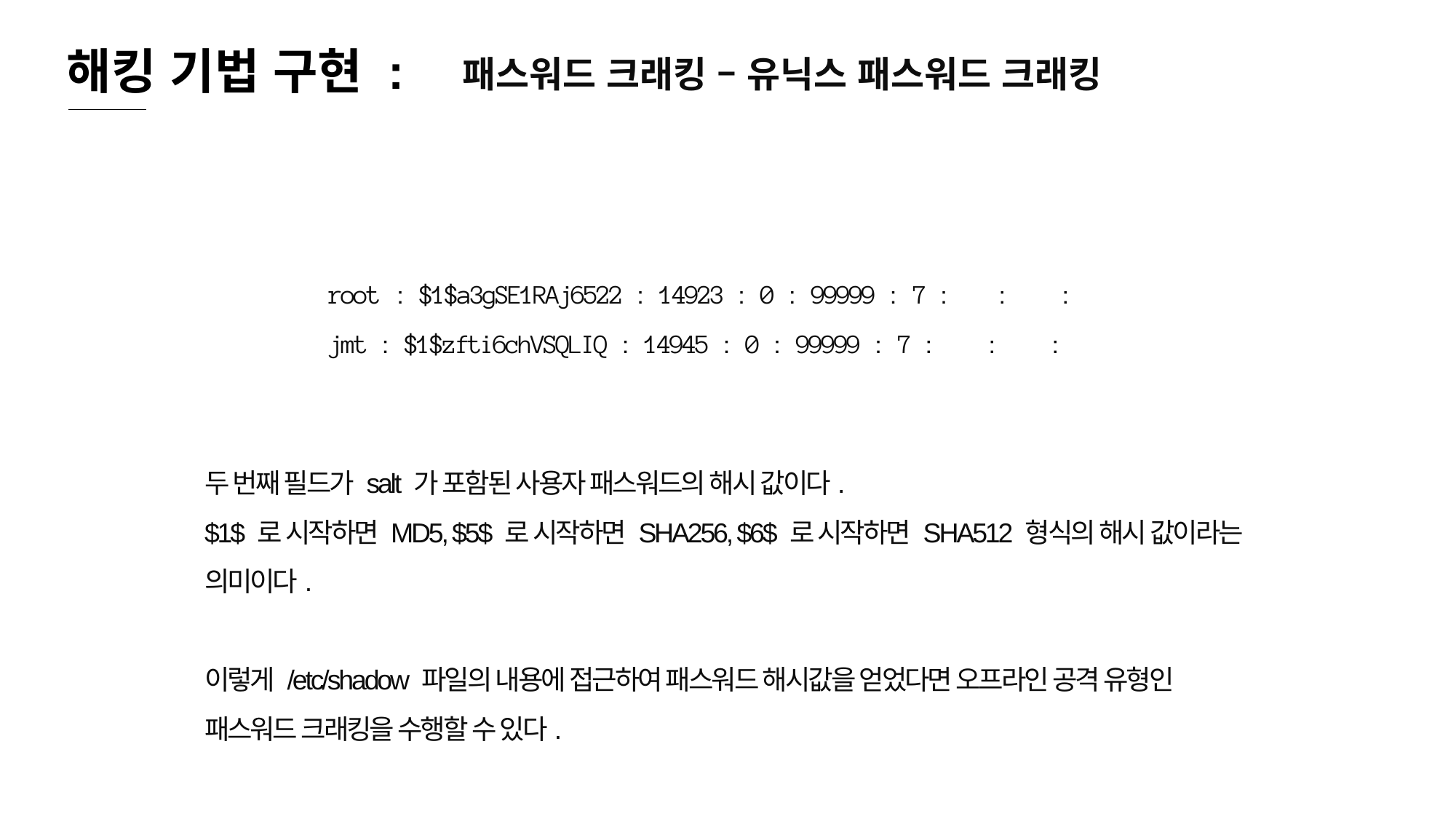

해킹 기법 구현 :
패스워드 크래킹 – 유닉스 패스워드 크래킹
root : $1$a3gSE1RAj6522 : 14923 : 0 : 99999 : 7 : 	 :    :
jmt : $1$zfti6chVSQLIQ : 14945 : 0 : 99999 : 7 :    :    :
두 번째 필드가 salt 가 포함된 사용자 패스워드의 해시 값이다.
$1$ 로 시작하면 MD5, $5$ 로 시작하면 SHA256, $6$ 로 시작하면 SHA512 형식의 해시 값이라는 의미이다.

이렇게 /etc/shadow 파일의 내용에 접근하여 패스워드 해시값을 얻었다면 오프라인 공격 유형인 패스워드 크래킹을 수행할 수 있다.